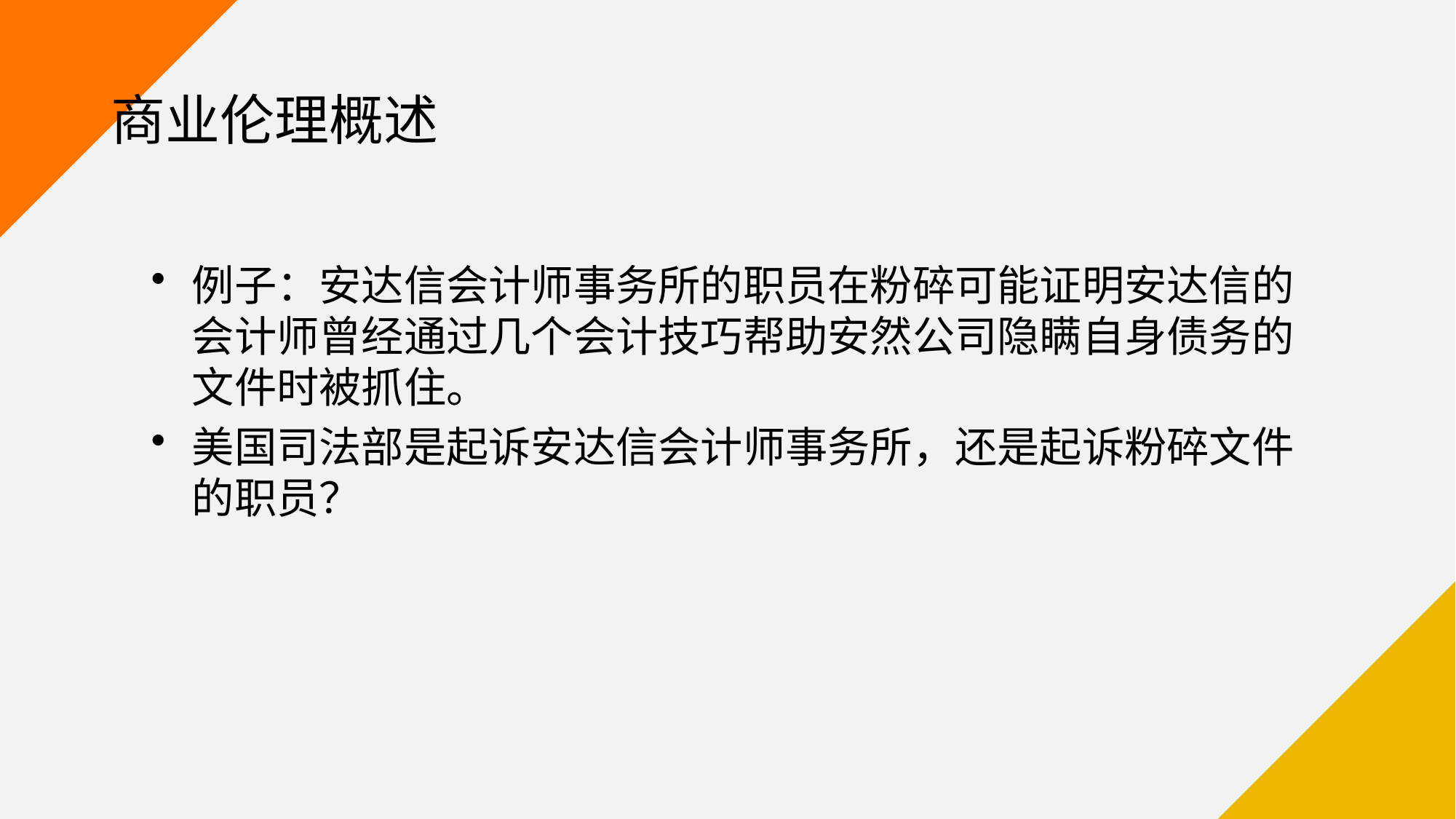

# 商业伦理概述
例子：安达信会计师事务所的职员在粉碎可能证明安达信的会计师曾经通过几个会计技巧帮助安然公司隐瞒自身债务的文件时被抓住。
美国司法部是起诉安达信会计师事务所，还是起诉粉碎文件的职员？